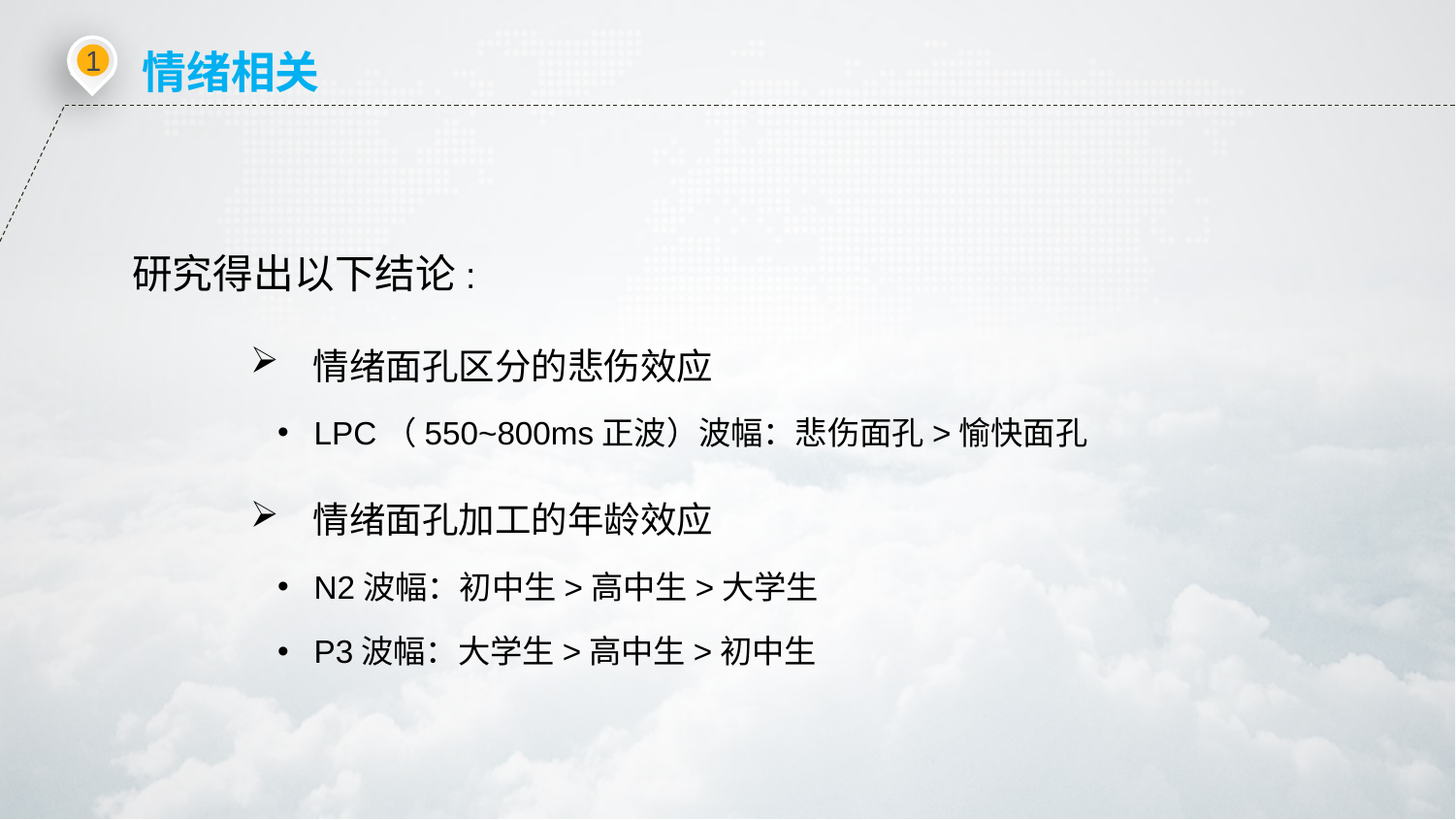

1

情绪相关

研究得出以下结论:
 情绪面孔区分的悲伤效应
LPC（550~800ms正波）波幅：悲伤面孔>愉快面孔
 情绪面孔加工的年龄效应
N2波幅：初中生>高中生>大学生
P3波幅：大学生>高中生>初中生